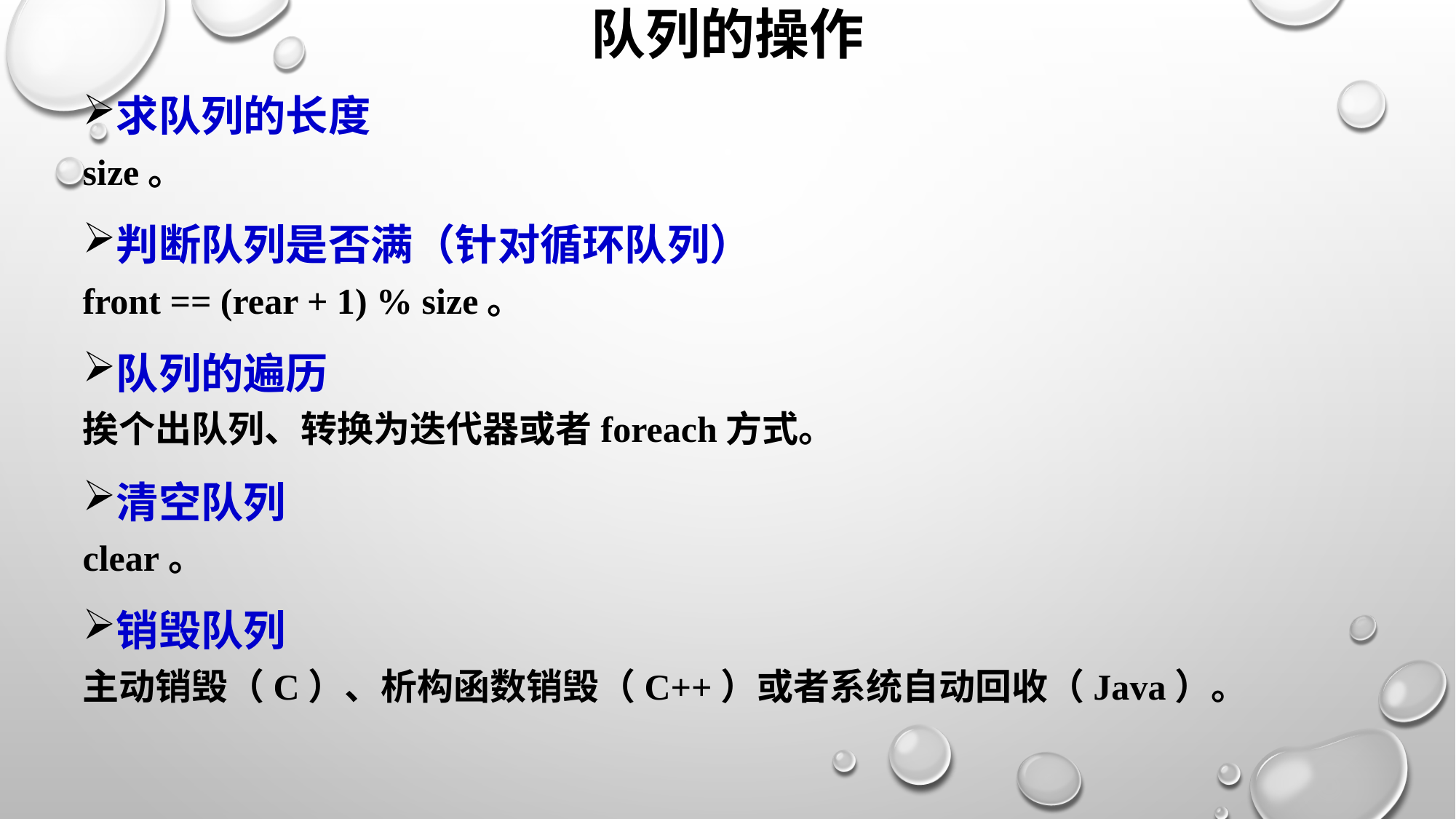

# 队列的操作
求队列的长度
size。
判断队列是否满（针对循环队列）
front == (rear + 1) % size。
队列的遍历
挨个出队列、转换为迭代器或者foreach方式。
清空队列
clear。
销毁队列
主动销毁（C）、析构函数销毁（C++）或者系统自动回收（Java）。